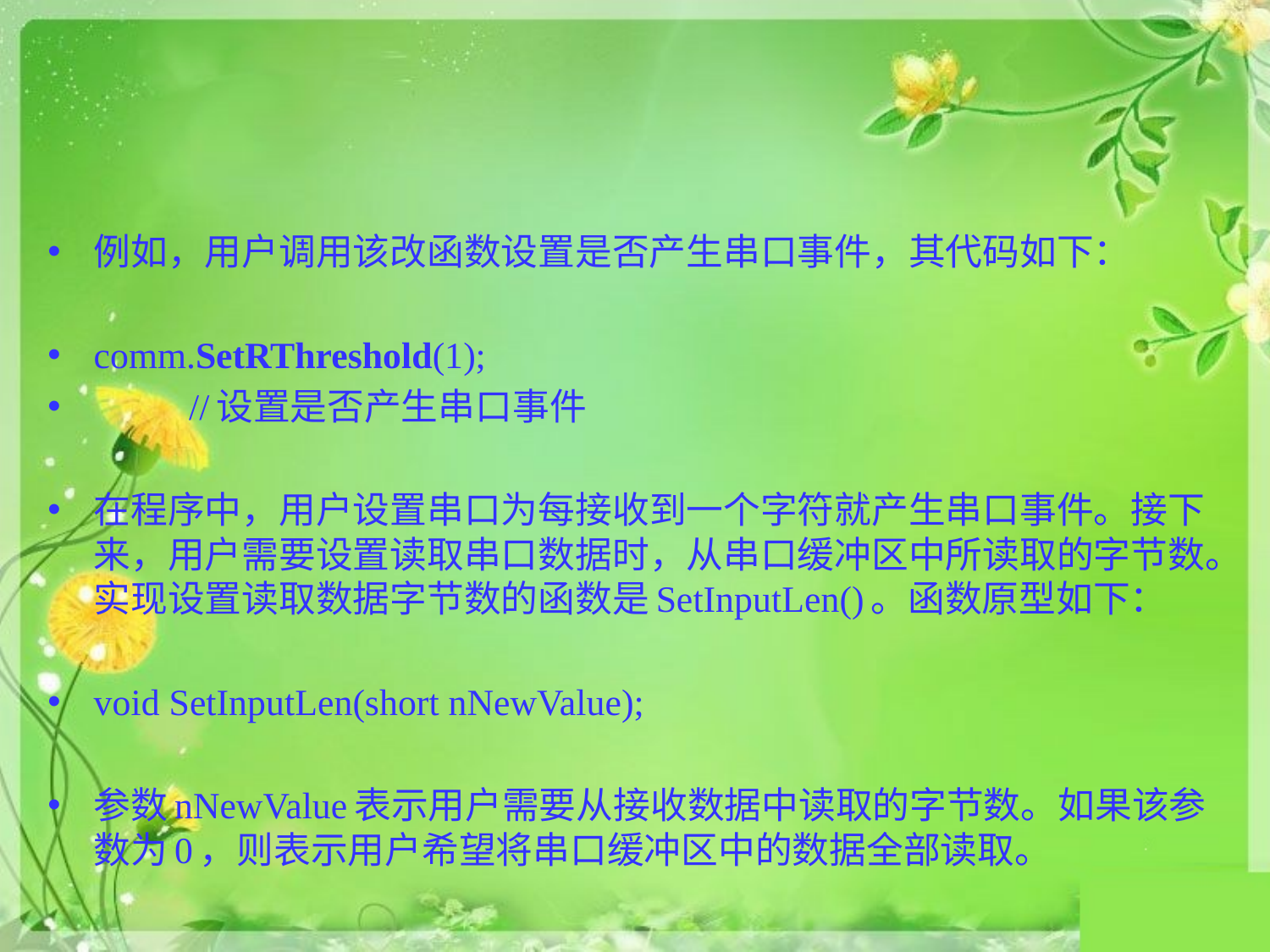

#
例如，用户调用该改函数设置是否产生串口事件，其代码如下：

comm.SetRThreshold(1);
			//设置是否产生串口事件

在程序中，用户设置串口为每接收到一个字符就产生串口事件。接下来，用户需要设置读取串口数据时，从串口缓冲区中所读取的字节数。实现设置读取数据字节数的函数是SetInputLen()。函数原型如下：

void SetInputLen(short nNewValue);

参数nNewValue表示用户需要从接收数据中读取的字节数。如果该参数为0，则表示用户希望将串口缓冲区中的数据全部读取。